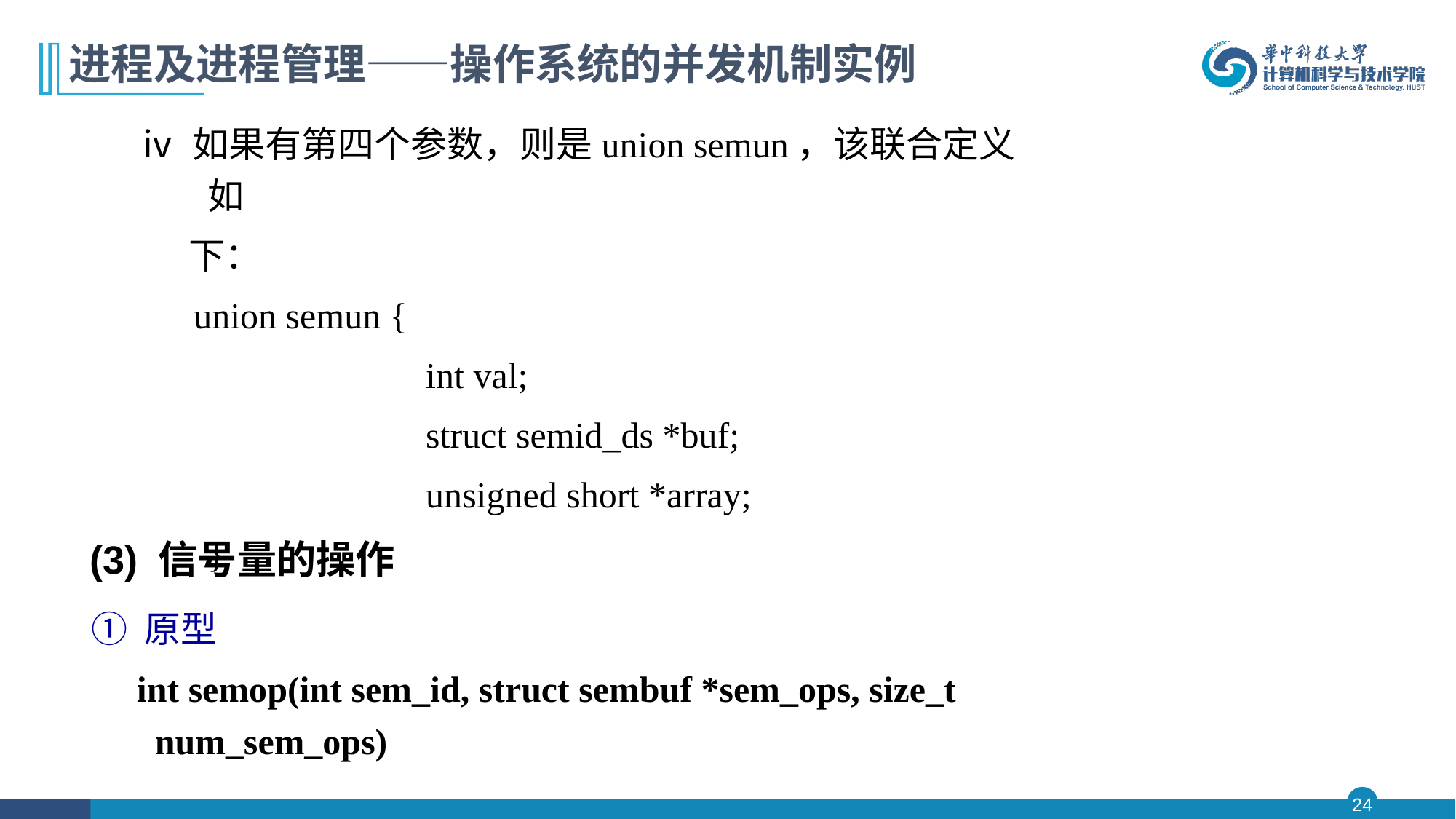

# 进程及进程管理——操作系统的并发机制实例
ⅳ 如果有第四个参数，则是union semun，该联合定义如
     下：
      union semun {
		   	int val;
		    	struct semid_ds *buf;
			unsigned short *array;
	}
(3) 信号量的操作
① 原型
     int semop(int sem_id, struct sembuf *sem_ops, size_t  num_sem_ops)